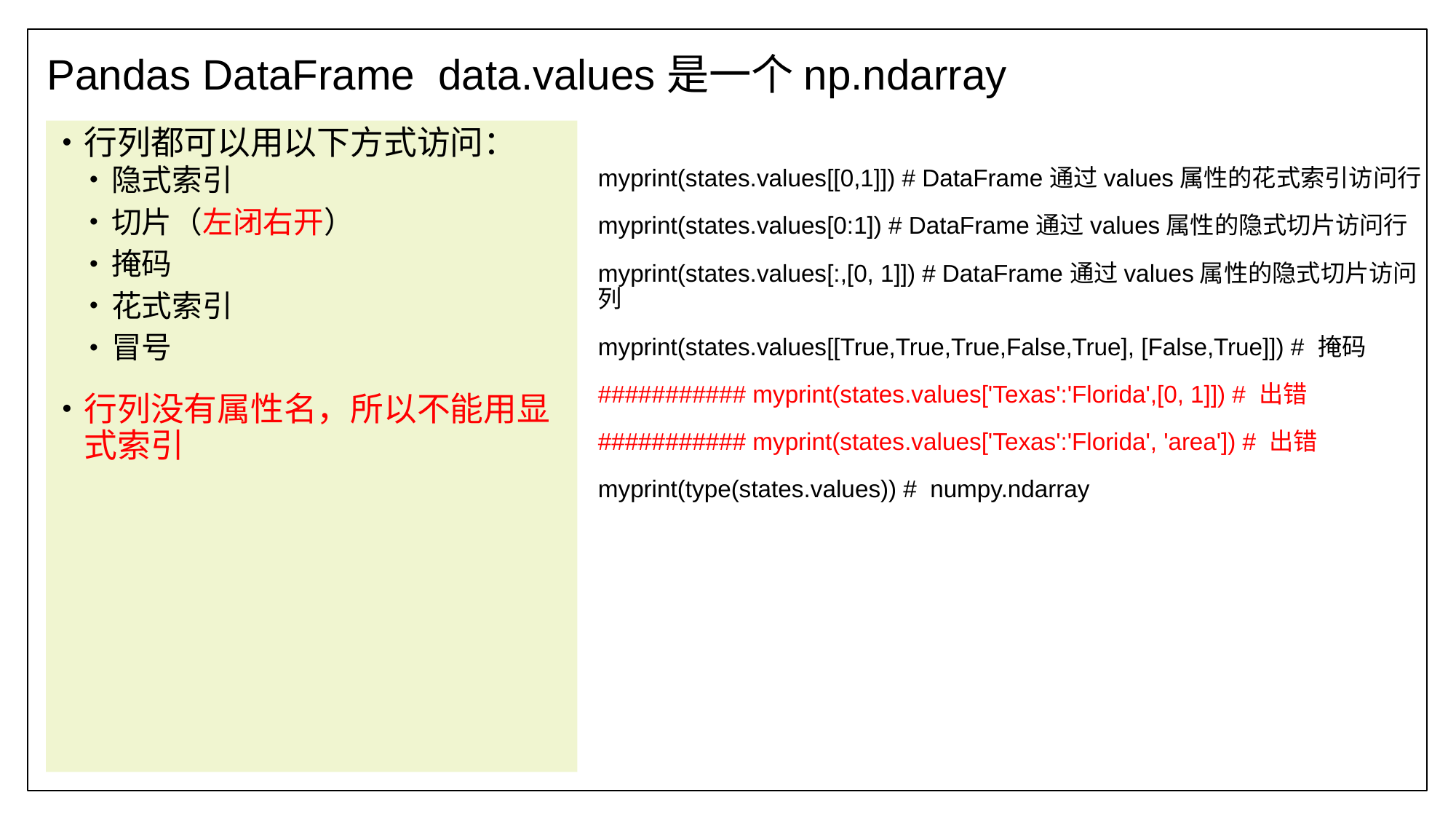

# Pandas DataFrame  data.values是一个np.ndarray
行列都可以用以下方式访问：
隐式索引
切片（左闭右开）
掩码
花式索引
冒号
行列没有属性名，所以不能用显式索引

myprint(states.values[[0,1]]) # DataFrame通过values属性的花式索引访问行
myprint(states.values[0:1]) # DataFrame通过values属性的隐式切片访问行
myprint(states.values[:,[0, 1]]) # DataFrame通过values属性的隐式切片访问列
myprint(states.values[[True,True,True,False,True], [False,True]]) # 掩码
########### myprint(states.values['Texas':'Florida',[0, 1]]) # 出错
########### myprint(states.values['Texas':'Florida', 'area']) # 出错
myprint(type(states.values)) #  numpy.ndarray